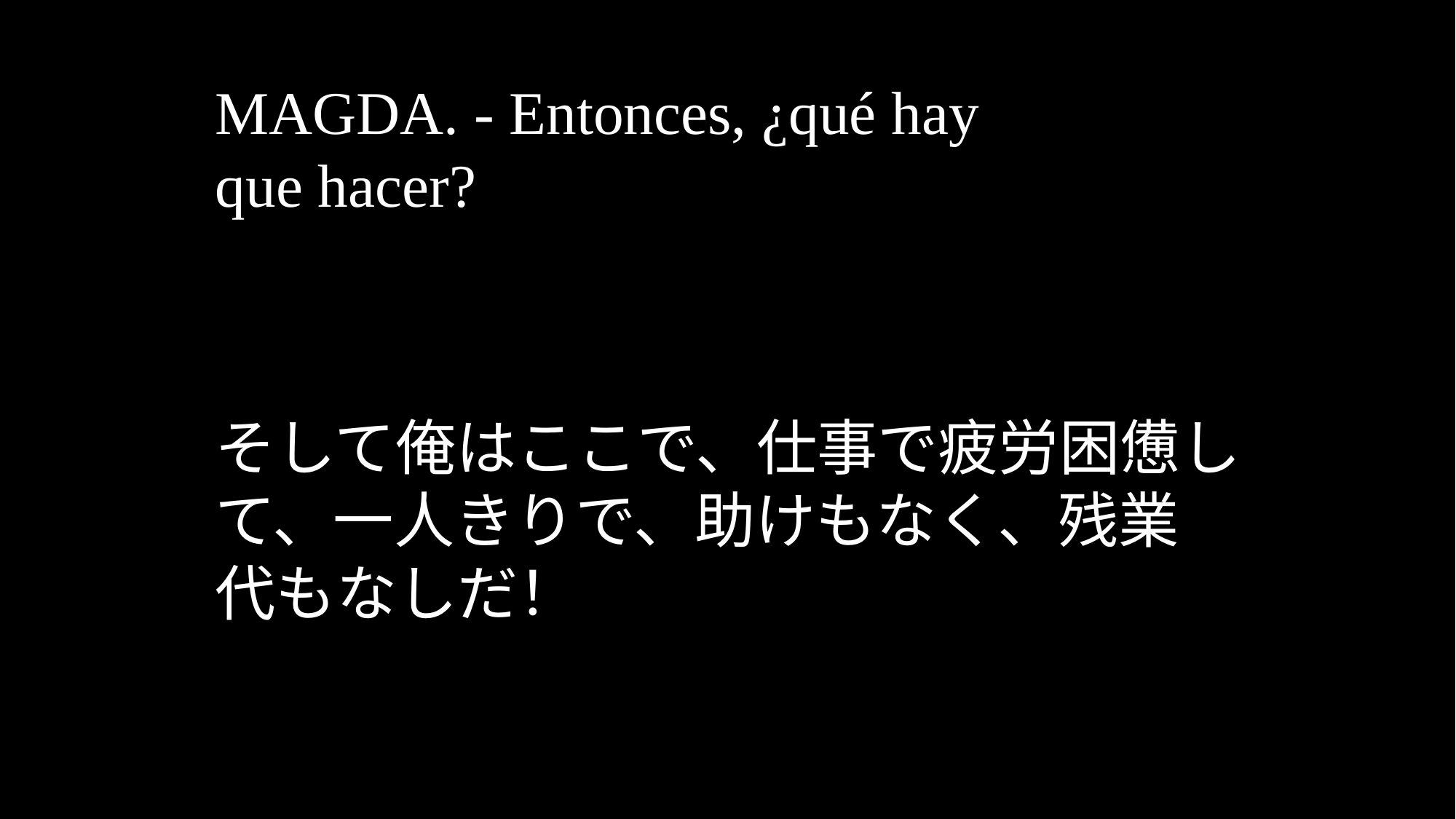

MAGDA. - Entonces, ¿qué hay que hacer?

そして俺はここで、仕事で疲労困憊して、一人きりで、助けもなく、残業代もなしだ！